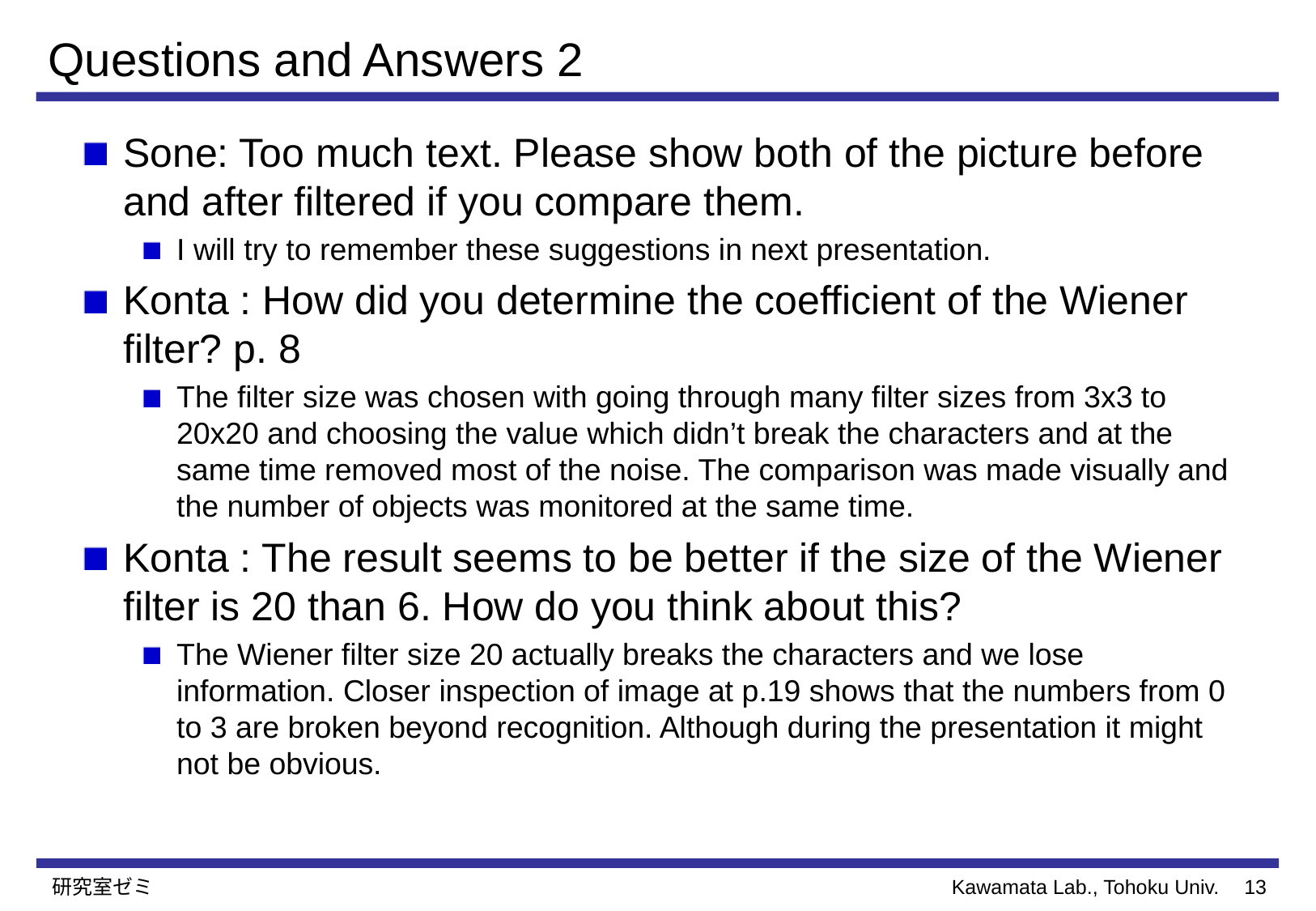

# Questions and Answers 2
Sone: Too much text. Please show both of the picture before and after filtered if you compare them.
I will try to remember these suggestions in next presentation.
Konta : How did you determine the coefficient of the Wiener filter? p. 8
The filter size was chosen with going through many filter sizes from 3x3 to 20x20 and choosing the value which didn’t break the characters and at the same time removed most of the noise. The comparison was made visually and the number of objects was monitored at the same time.
Konta : The result seems to be better if the size of the Wiener filter is 20 than 6. How do you think about this?
The Wiener filter size 20 actually breaks the characters and we lose information. Closer inspection of image at p.19 shows that the numbers from 0 to 3 are broken beyond recognition. Although during the presentation it might not be obvious.

研究室ゼミ
13